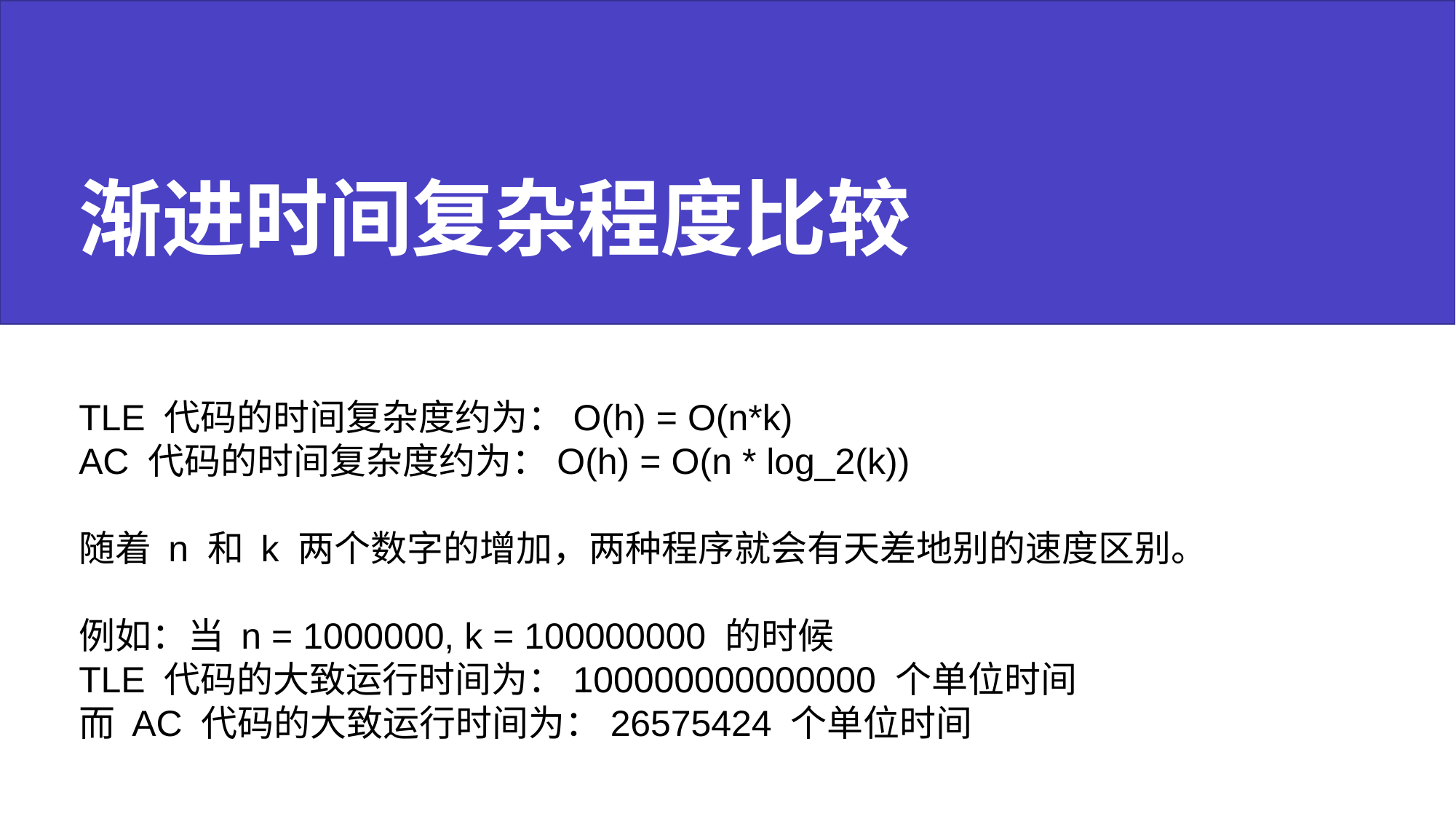

渐进时间复杂程度比较
TLE 代码的时间复杂度约为：O(h) = O(n*k)
AC 代码的时间复杂度约为：O(h) = O(n * log_2(k))

随着 n 和 k 两个数字的增加，两种程序就会有天差地别的速度区别。

例如：当 n = 1000000, k = 100000000 的时候
TLE 代码的大致运行时间为：100000000000000 个单位时间
而 AC 代码的大致运行时间为：26575424 个单位时间